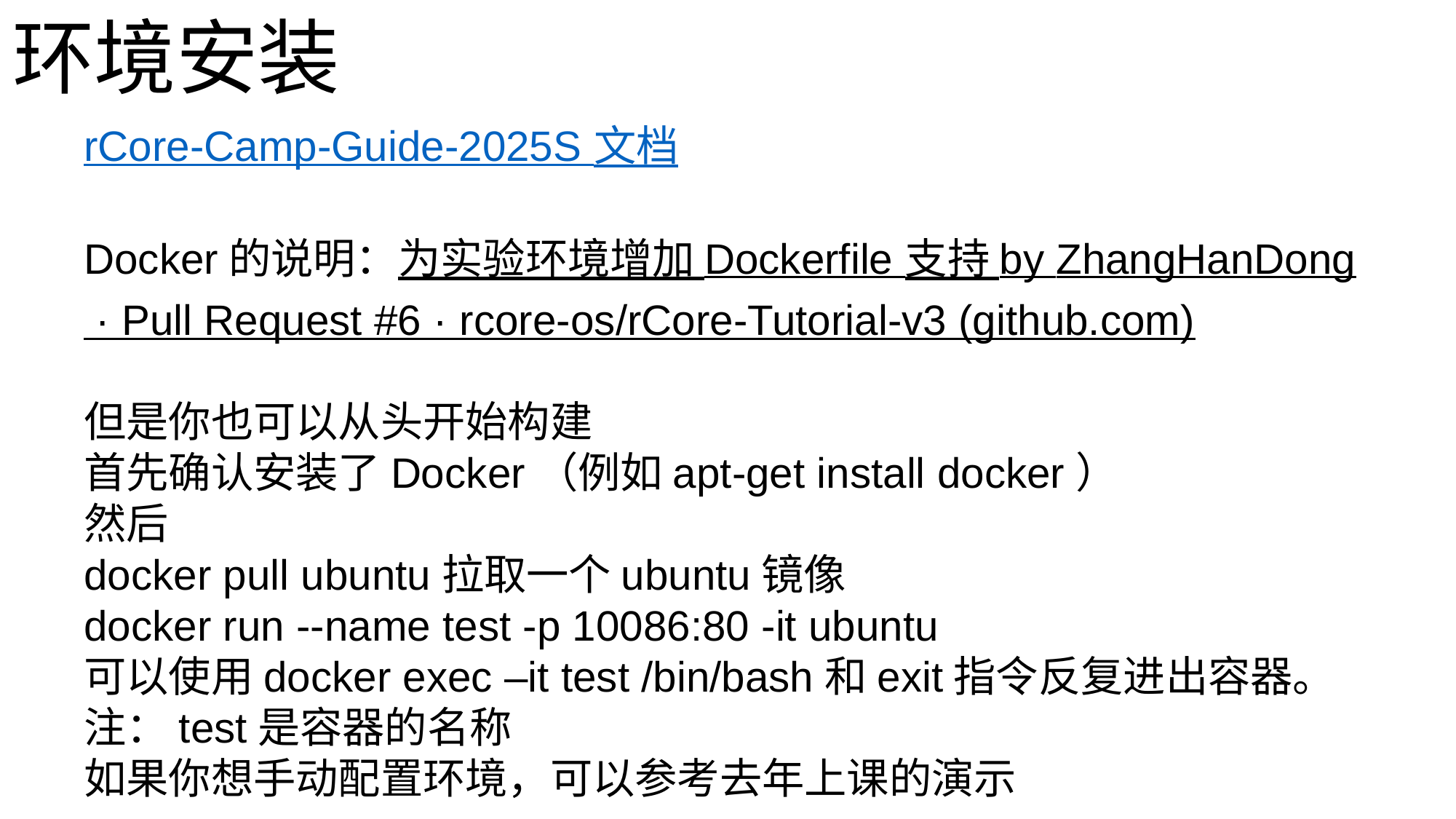

环境安装
rCore-Camp-Guide-2025S 文档

Docker的说明：为实验环境增加 Dockerfile 支持 by ZhangHanDong · Pull Request #6 · rcore-os/rCore-Tutorial-v3 (github.com)

但是你也可以从头开始构建
首先确认安装了Docker（例如apt-get install docker）
然后
docker pull ubuntu拉取一个ubuntu镜像
docker run --name test -p 10086:80 -it ubuntu
可以使用docker exec –it test /bin/bash和exit指令反复进出容器。
注：test是容器的名称
如果你想手动配置环境，可以参考去年上课的演示